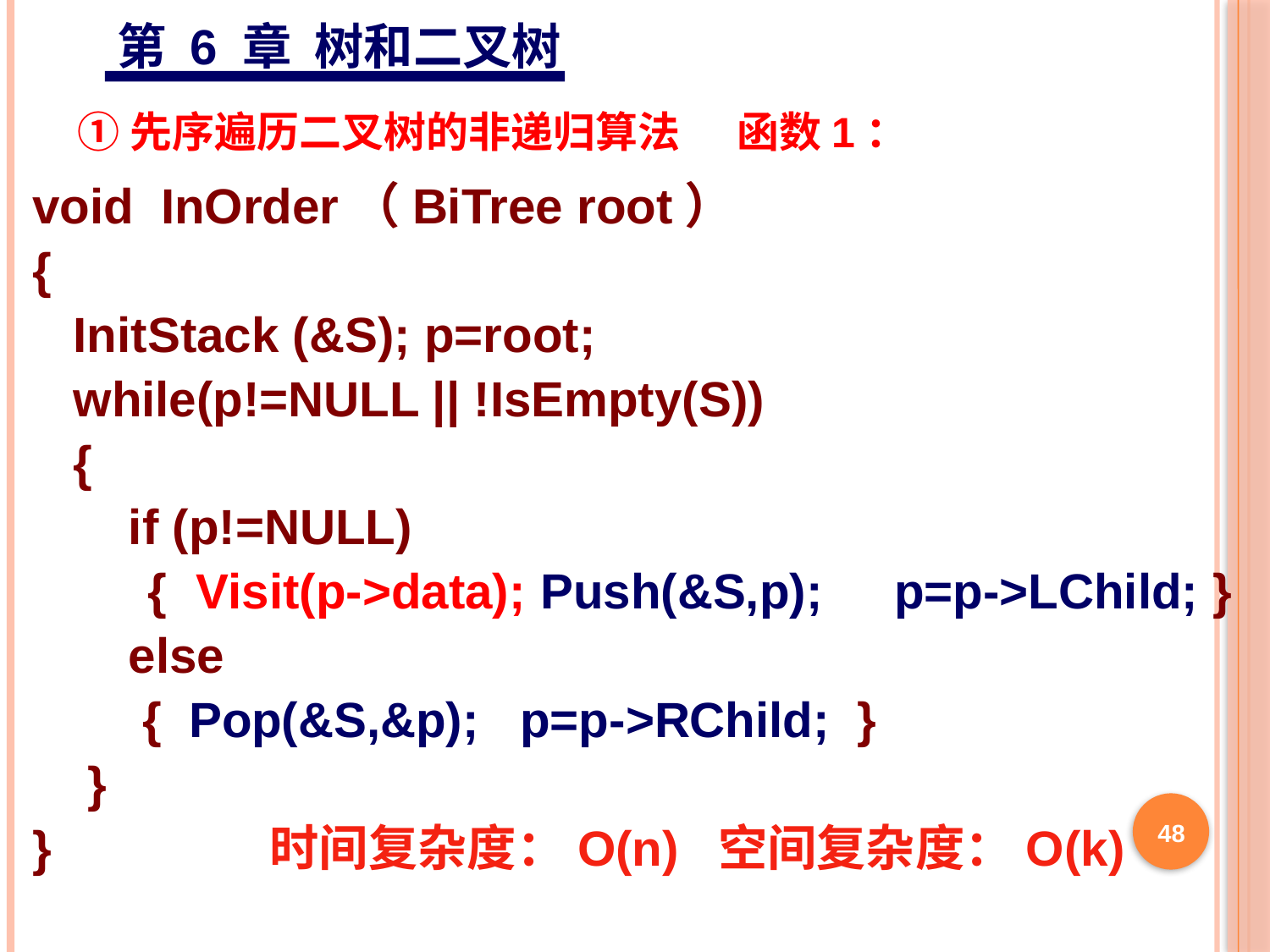

第 6 章  树和二叉树

①先序遍历二叉树的非递归算法      函数1：
void  InOrder（BiTree root）
{
   InitStack (&S); p=root;
   while(p!=NULL || !IsEmpty(S))
   {
       if (p!=NULL)
        {  Visit(p->data); Push(&S,p);     p=p->LChild; }
       else
        {  Pop(&S,&p);   p=p->RChild;  }
    }
}               时间复杂度：O(n)  空间复杂度：O(k)
48